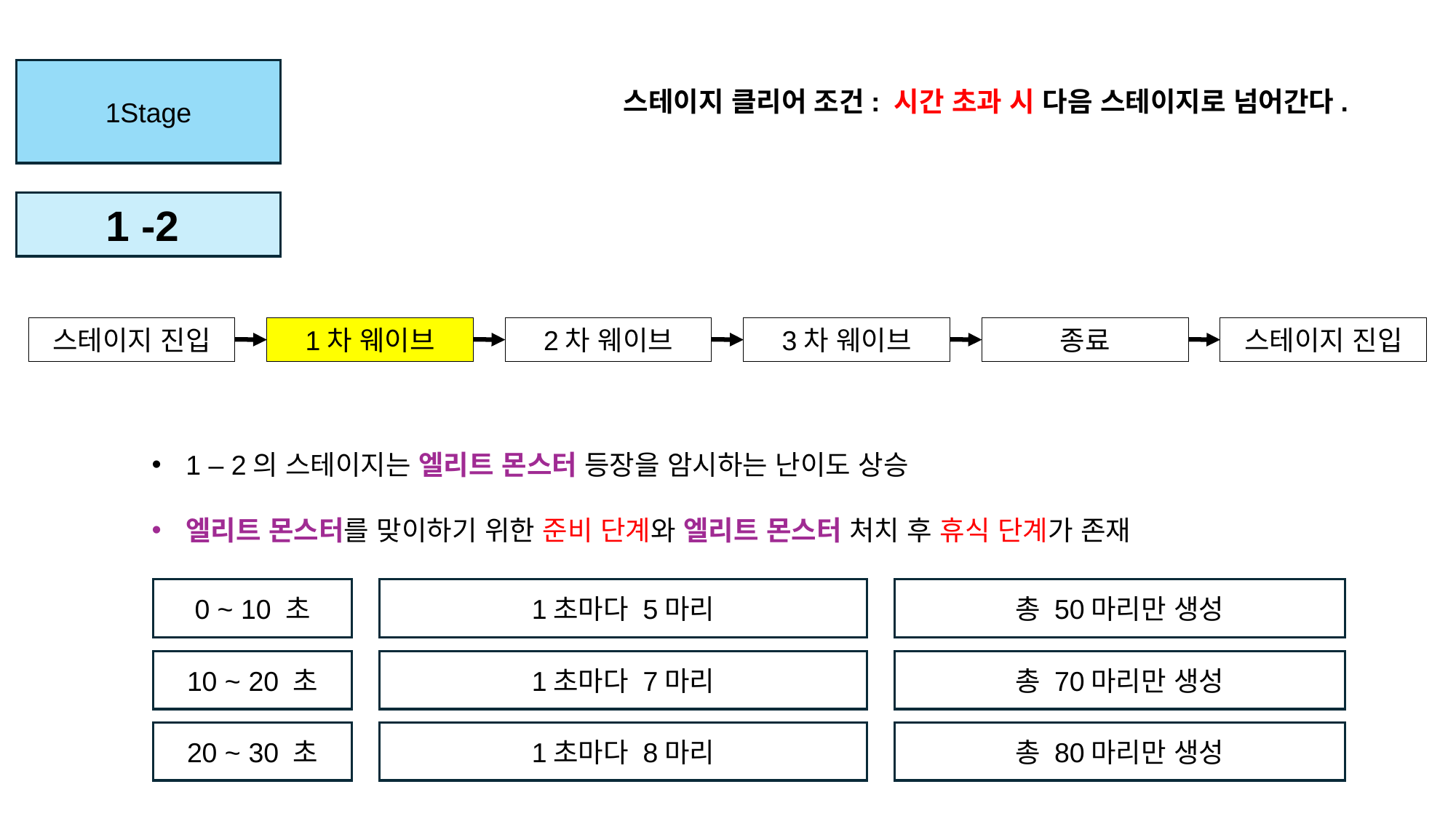

1Stage
스테이지 클리어 조건: 시간 초과 시 다음 스테이지로 넘어간다.
1 -2
스테이지 진입
1차 웨이브
2차 웨이브
3차 웨이브
종료
스테이지 진입
1 – 2의 스테이지는 엘리트 몬스터 등장을 암시하는 난이도 상승
엘리트 몬스터를 맞이하기 위한 준비 단계와 엘리트 몬스터 처치 후 휴식 단계가 존재
0 ~ 10 초
1초마다 5마리
총 50마리만 생성
1초마다 7마리
총 70마리만 생성
10 ~ 20 초
총 80마리만 생성
1초마다 8마리
20 ~ 30 초